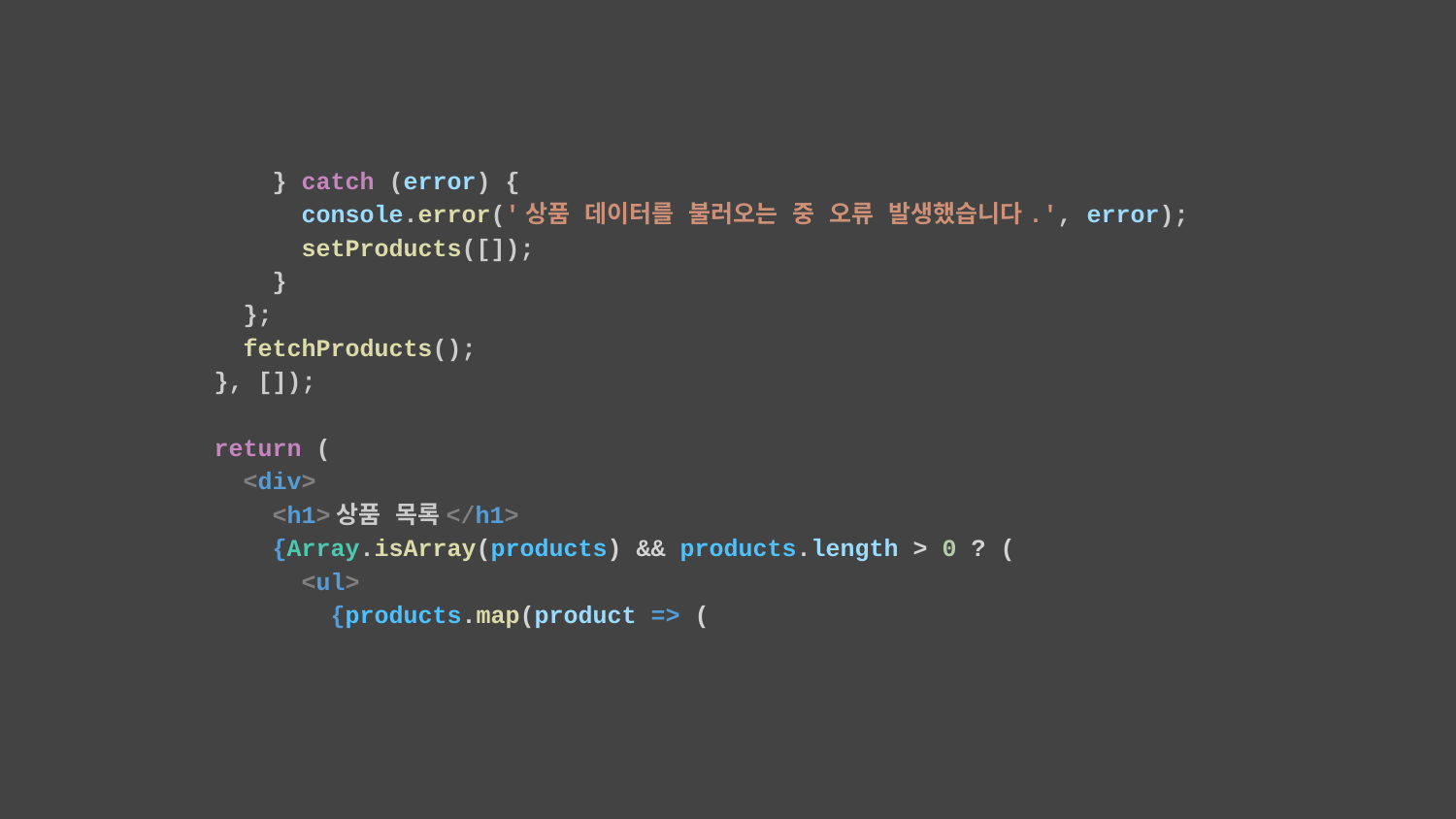

} catch (error) {
       console.error('상품 데이터를 불러오는 중 오류 발생했습니다.', error);
       setProducts([]);
     }
   };
   fetchProducts();
 }, []);

 return (
   <div>
     <h1>상품 목록</h1>
     {Array.isArray(products) && products.length > 0 ? (
       <ul>
         {products.map(product => (